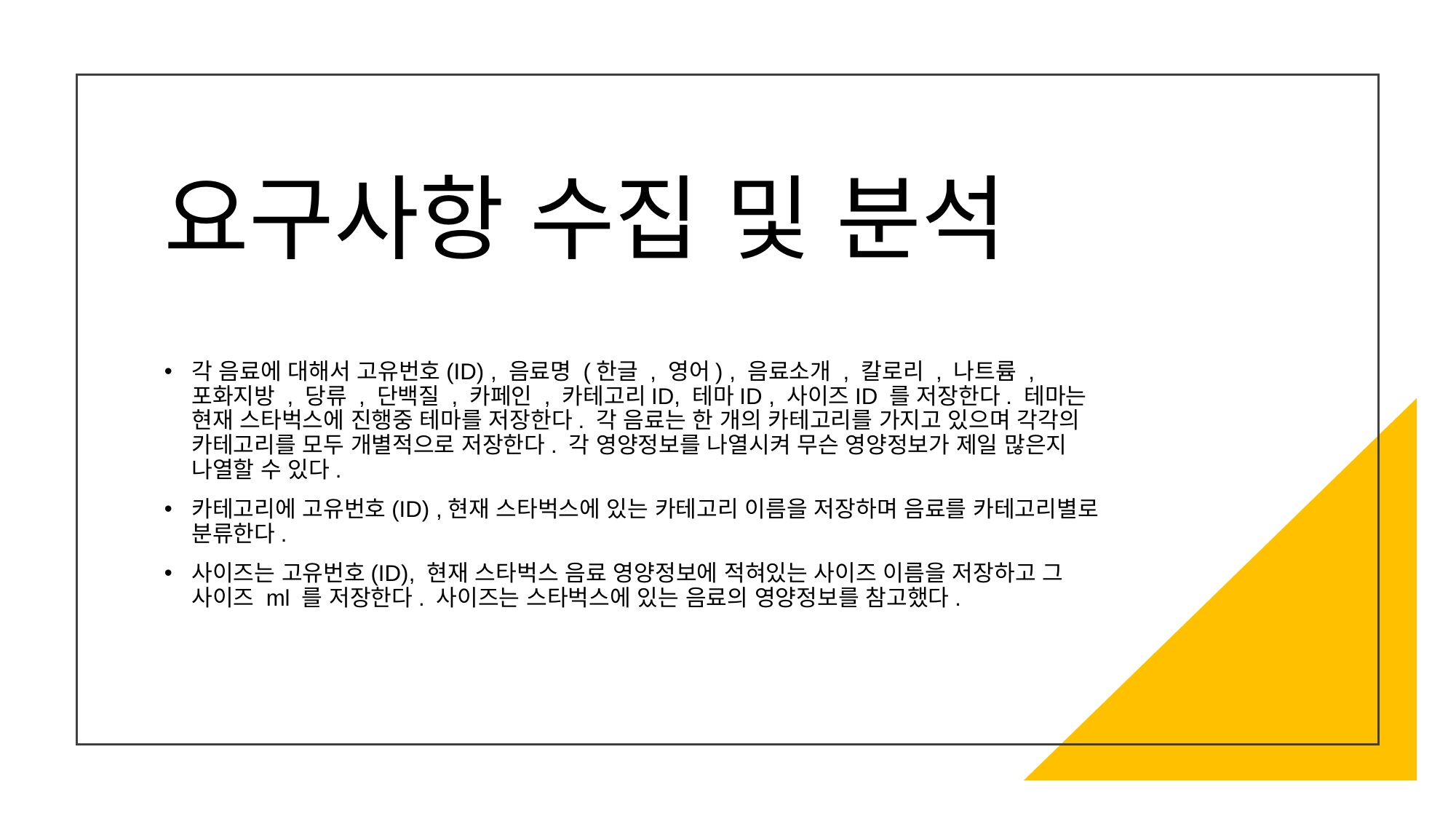

# 요구사항 수집 및 분석
각 음료에 대해서 고유번호(ID) , 음료명 (한글 , 영어) , 음료소개 , 칼로리 , 나트륨 , 포화지방 , 당류 , 단백질 , 카페인 , 카테고리ID, 테마ID , 사이즈ID 를 저장한다. 테마는 현재 스타벅스에 진행중 테마를 저장한다. 각 음료는 한 개의 카테고리를 가지고 있으며 각각의 카테고리를 모두 개별적으로 저장한다. 각 영양정보를 나열시켜 무슨 영양정보가 제일 많은지 나열할 수 있다.
카테고리에 고유번호(ID) ,현재 스타벅스에 있는 카테고리 이름을 저장하며 음료를 카테고리별로 분류한다.
사이즈는 고유번호(ID), 현재 스타벅스 음료 영양정보에 적혀있는 사이즈 이름을 저장하고 그 사이즈 ml 를 저장한다. 사이즈는 스타벅스에 있는 음료의 영양정보를 참고했다.